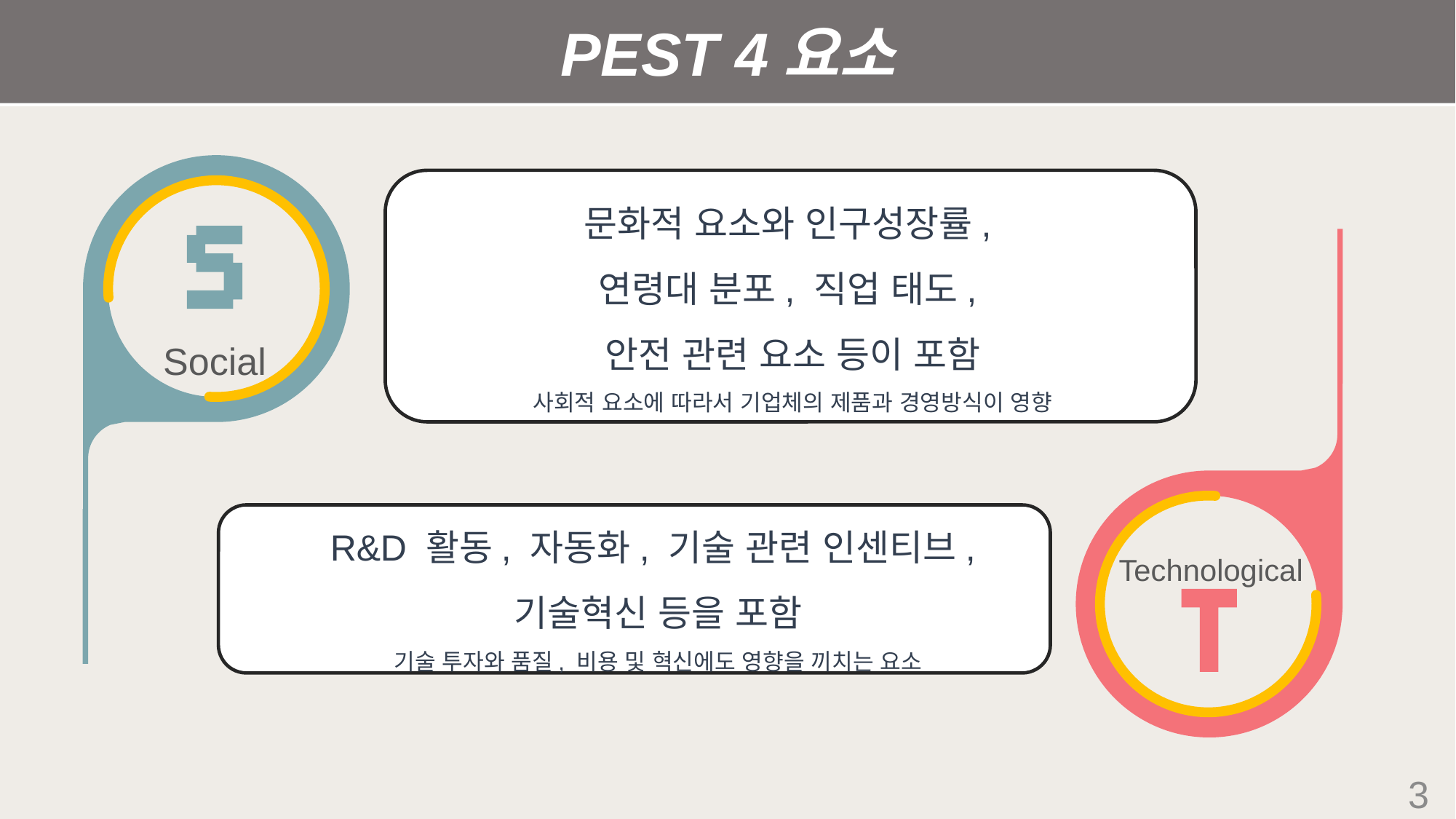

PEST 4요소

Social

문화적 요소와 인구성장률,
연령대 분포, 직업 태도,
안전 관련 요소 등이 포함
사회적 요소에 따라서 기업체의 제품과 경영방식이 영향

Technological

R&D 활동, 자동화, 기술 관련 인센티브,
기술혁신 등을 포함
기술 투자와 품질, 비용 및 혁신에도 영향을 끼치는 요소

3